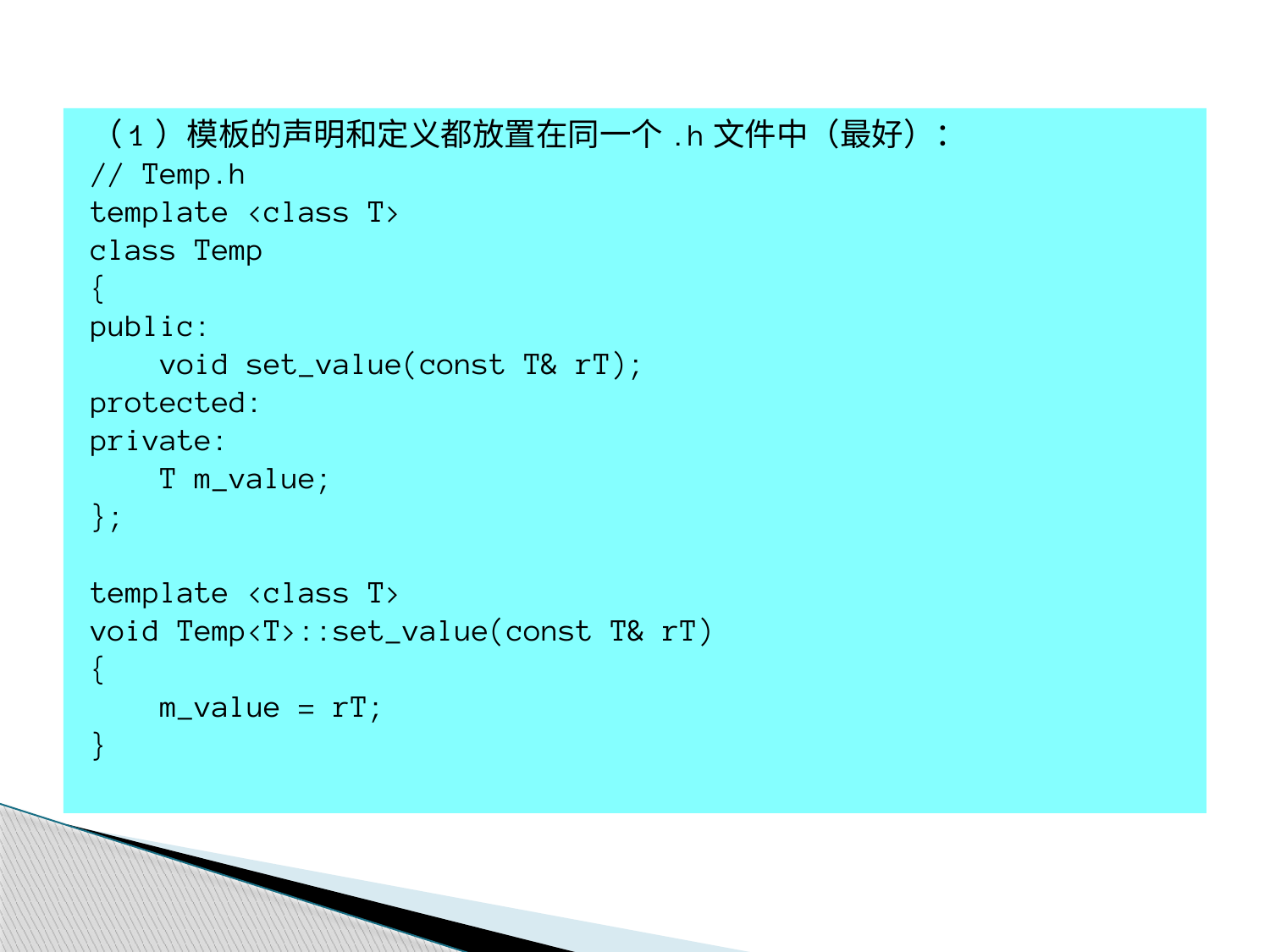

（1）模板的声明和定义都放置在同一个.h文件中（最好）：
// Temp.h
template <class T>
class Temp
{
public:
    void set_value(const T& rT);
protected:
private:
    T m_value;
};

template <class T>
void Temp<T>::set_value(const T& rT)
{
    m_value = rT;
}